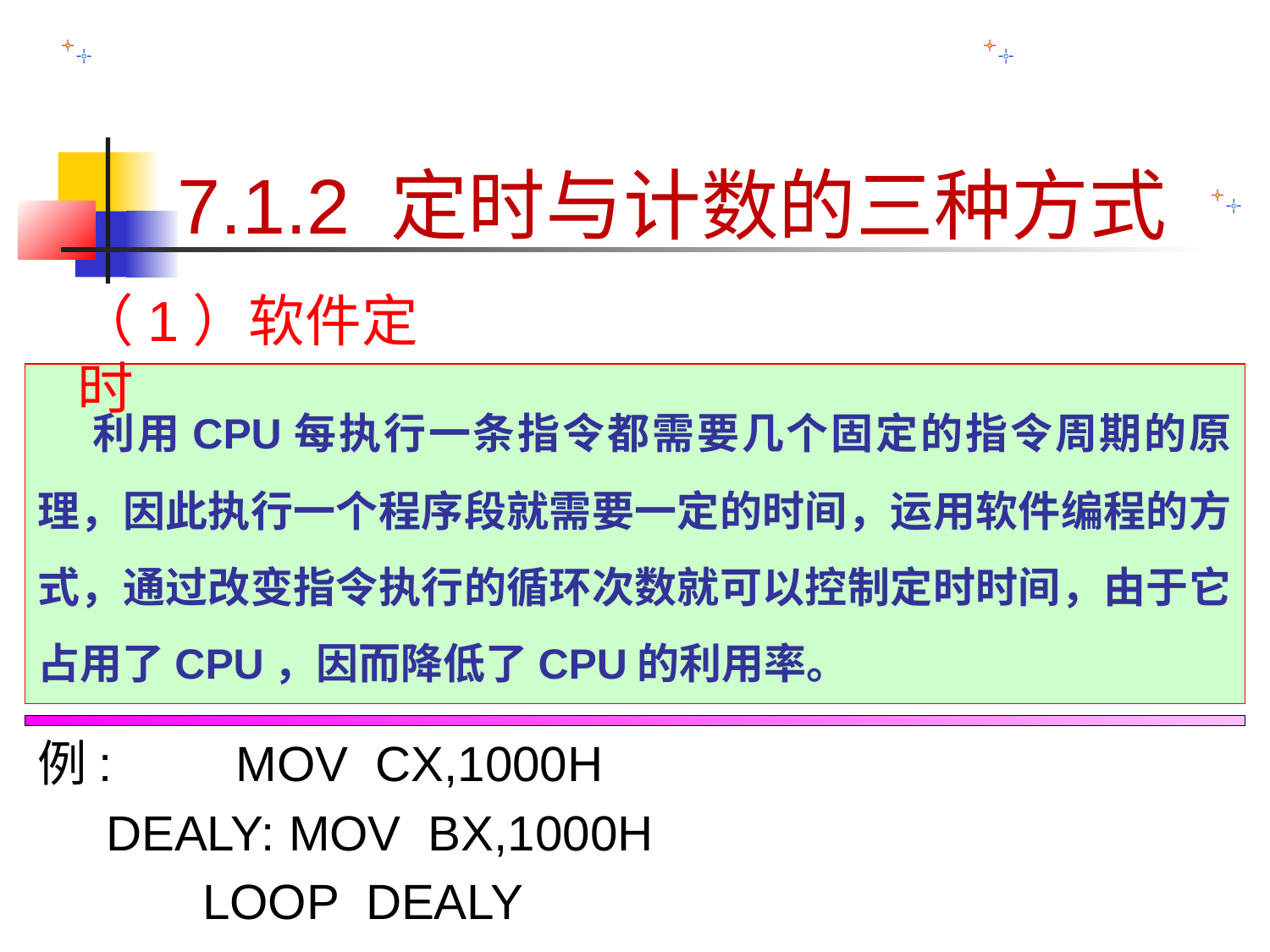

7.1.2 定时与计数的三种方式
（1）软件定时
   利用CPU每执行一条指令都需要几个固定的指令周期的原理，因此执行一个程序段就需要一定的时间，运用软件编程的方式，通过改变指令执行的循环次数就可以控制定时时间，由于它占用了CPU，因而降低了CPU的利用率。

例:         MOV  CX,1000H
     DEALY: MOV  BX,1000H
            LOOP  DEALY